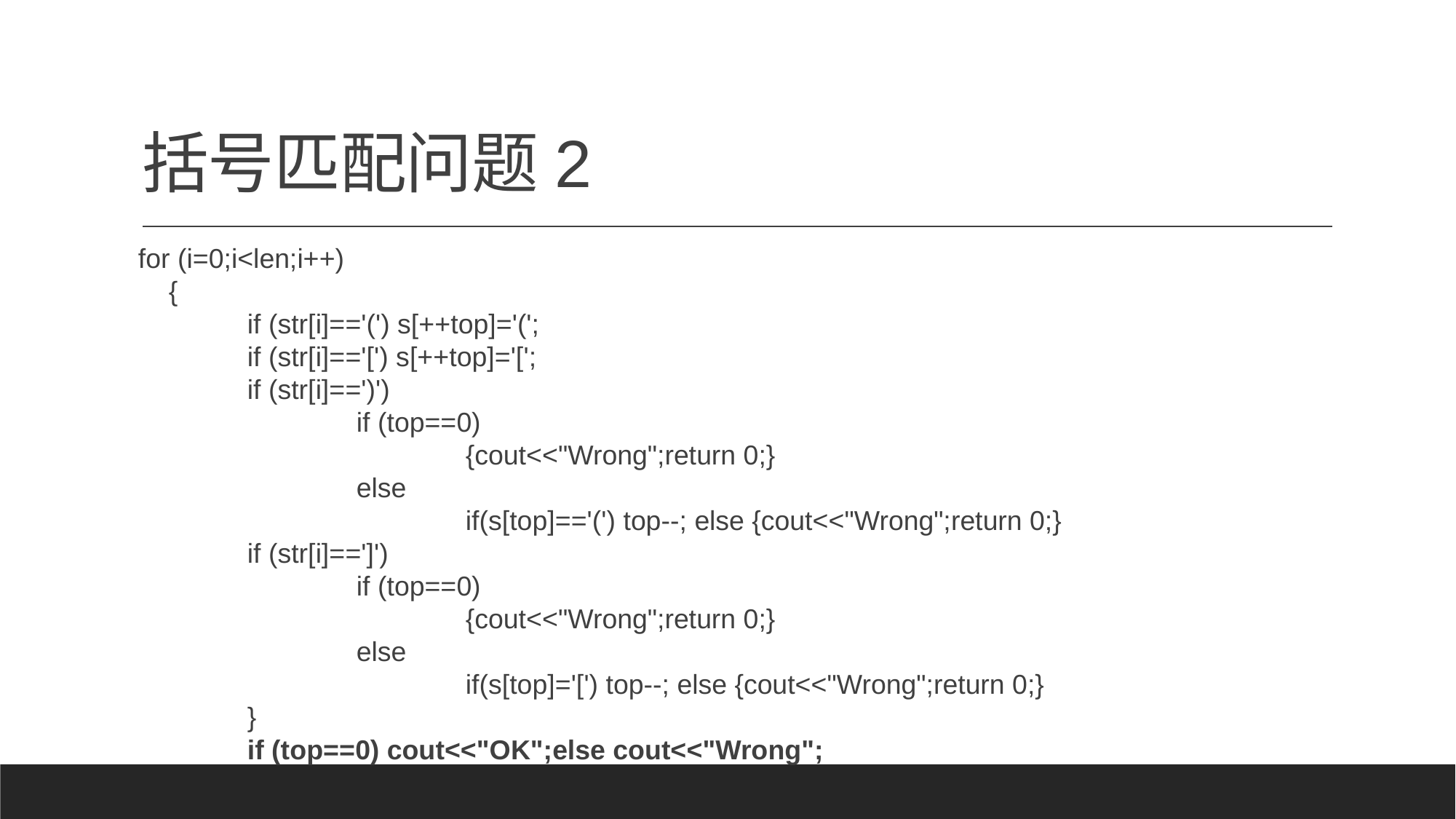

# 括号匹配问题2
for (i=0;i<len;i++)
    {
    	if (str[i]=='(') s[++top]='(';
    	if (str[i]=='[') s[++top]='[';
    	if (str[i]==')')
    		if (top==0)
			{cout<<"Wrong";return 0;}
    		else
			if(s[top]=='(') top--; else {cout<<"Wrong";return 0;}
	if (str[i]==']')
    		if (top==0)
			{cout<<"Wrong";return 0;}
    		else
			if(s[top]='[') top--; else {cout<<"Wrong";return 0;}
	}
	if (top==0) cout<<"OK";else cout<<"Wrong";